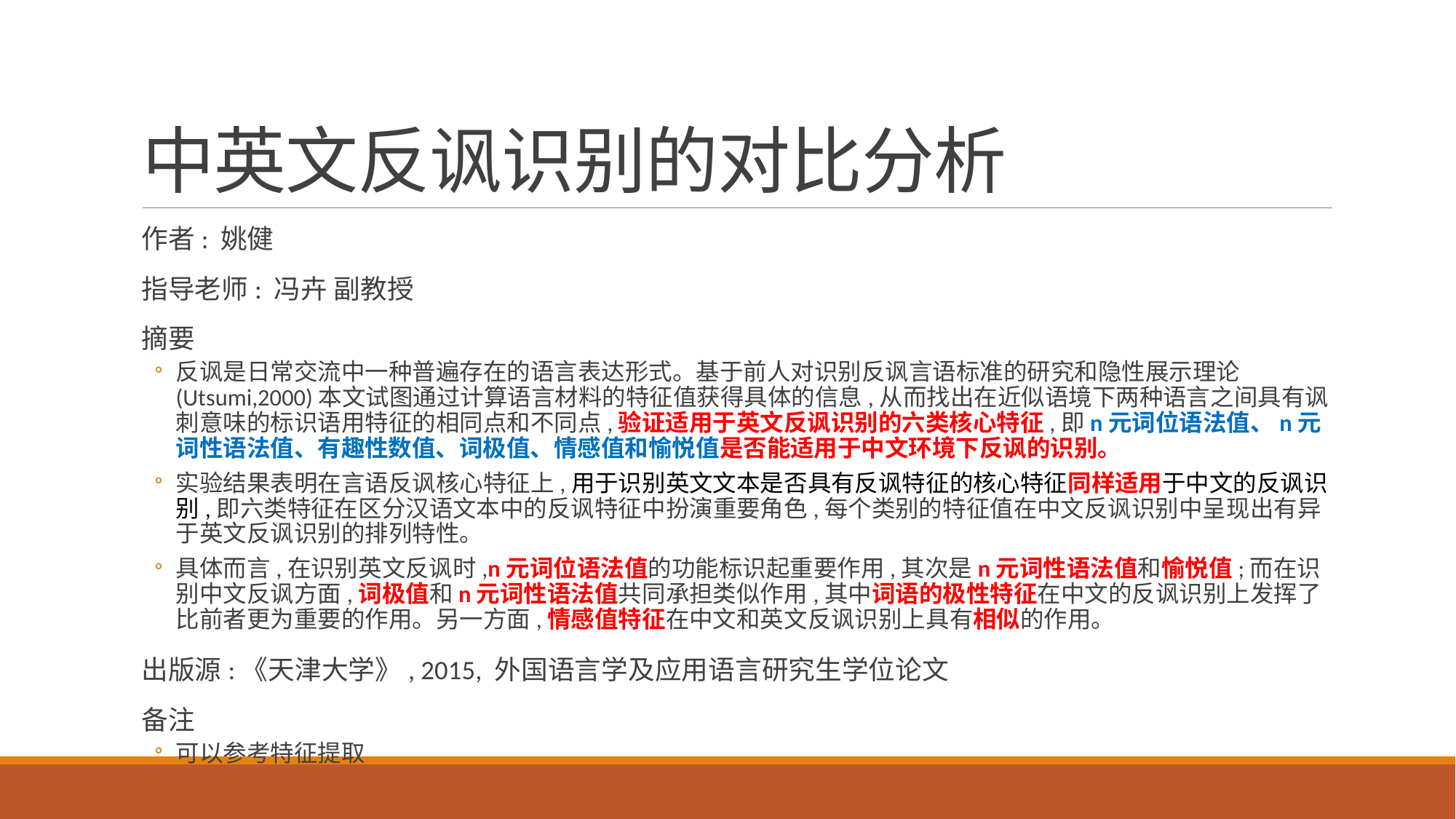

# 中英文反讽识别的对比分析
作者: 姚健
指导老师: 冯卉 副教授
摘要
反讽是日常交流中一种普遍存在的语言表达形式。基于前人对识别反讽言语标准的研究和隐性展示理论(Utsumi,2000)本文试图通过计算语言材料的特征值获得具体的信息,从而找出在近似语境下两种语言之间具有讽刺意味的标识语用特征的相同点和不同点,验证适用于英文反讽识别的六类核心特征,即n元词位语法值、n元词性语法值、有趣性数值、词极值、情感值和愉悦值是否能适用于中文环境下反讽的识别。
实验结果表明在言语反讽核心特征上,用于识别英文文本是否具有反讽特征的核心特征同样适用于中文的反讽识别,即六类特征在区分汉语文本中的反讽特征中扮演重要角色,每个类别的特征值在中文反讽识别中呈现出有异于英文反讽识别的排列特性。
具体而言,在识别英文反讽时,n元词位语法值的功能标识起重要作用,其次是n元词性语法值和愉悦值;而在识别中文反讽方面,词极值和n元词性语法值共同承担类似作用,其中词语的极性特征在中文的反讽识别上发挥了比前者更为重要的作用。另一方面,情感值特征在中文和英文反讽识别上具有相似的作用。
出版源:《天津大学》, 2015, 外国语言学及应用语言研究生学位论文
备注
可以参考特征提取